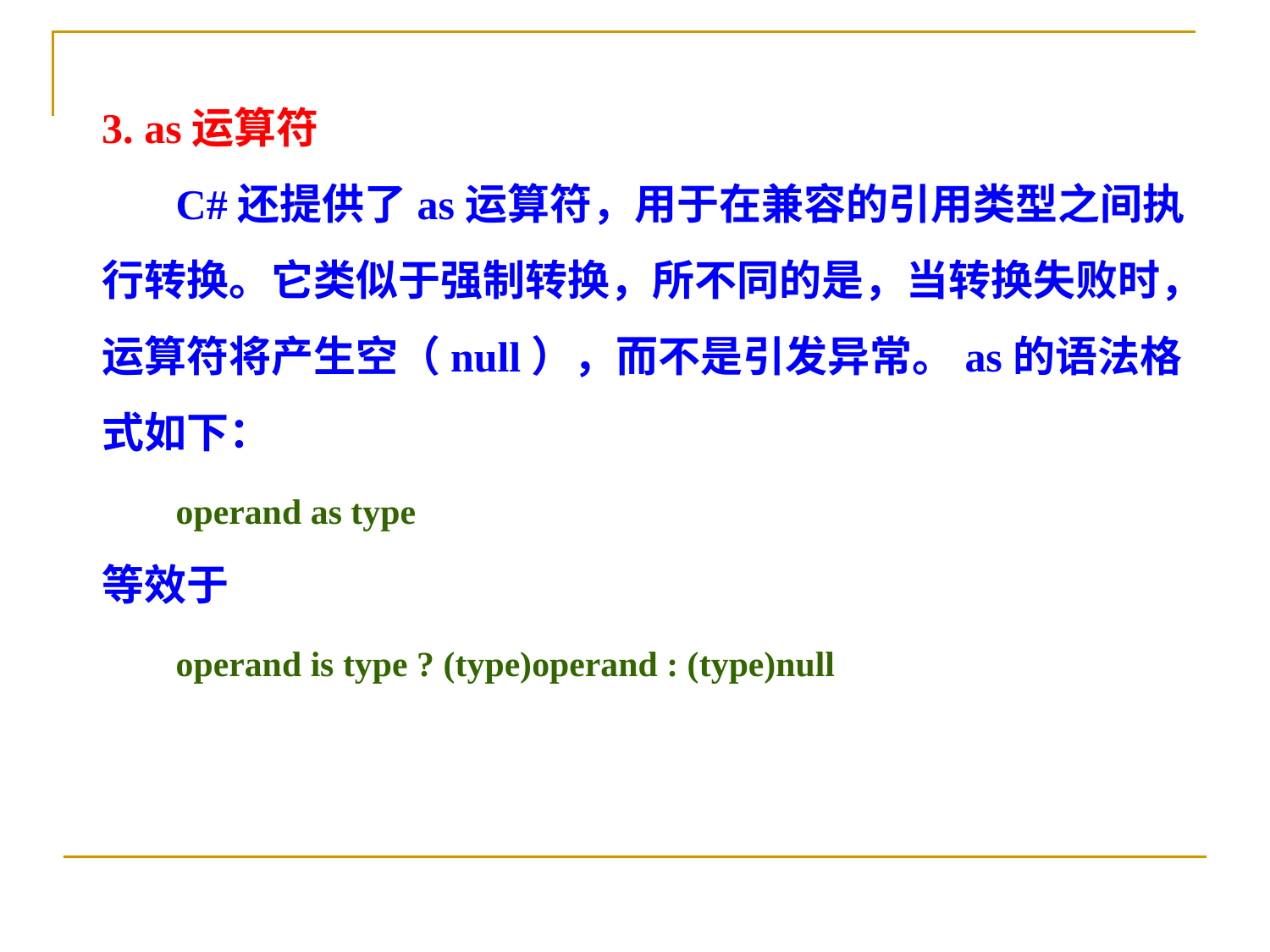

3. as运算符
       C#还提供了as运算符，用于在兼容的引用类型之间执行转换。它类似于强制转换，所不同的是，当转换失败时，运算符将产生空（null），而不是引发异常。as的语法格式如下：
       operand as type
等效于
       operand is type ? (type)operand : (type)null